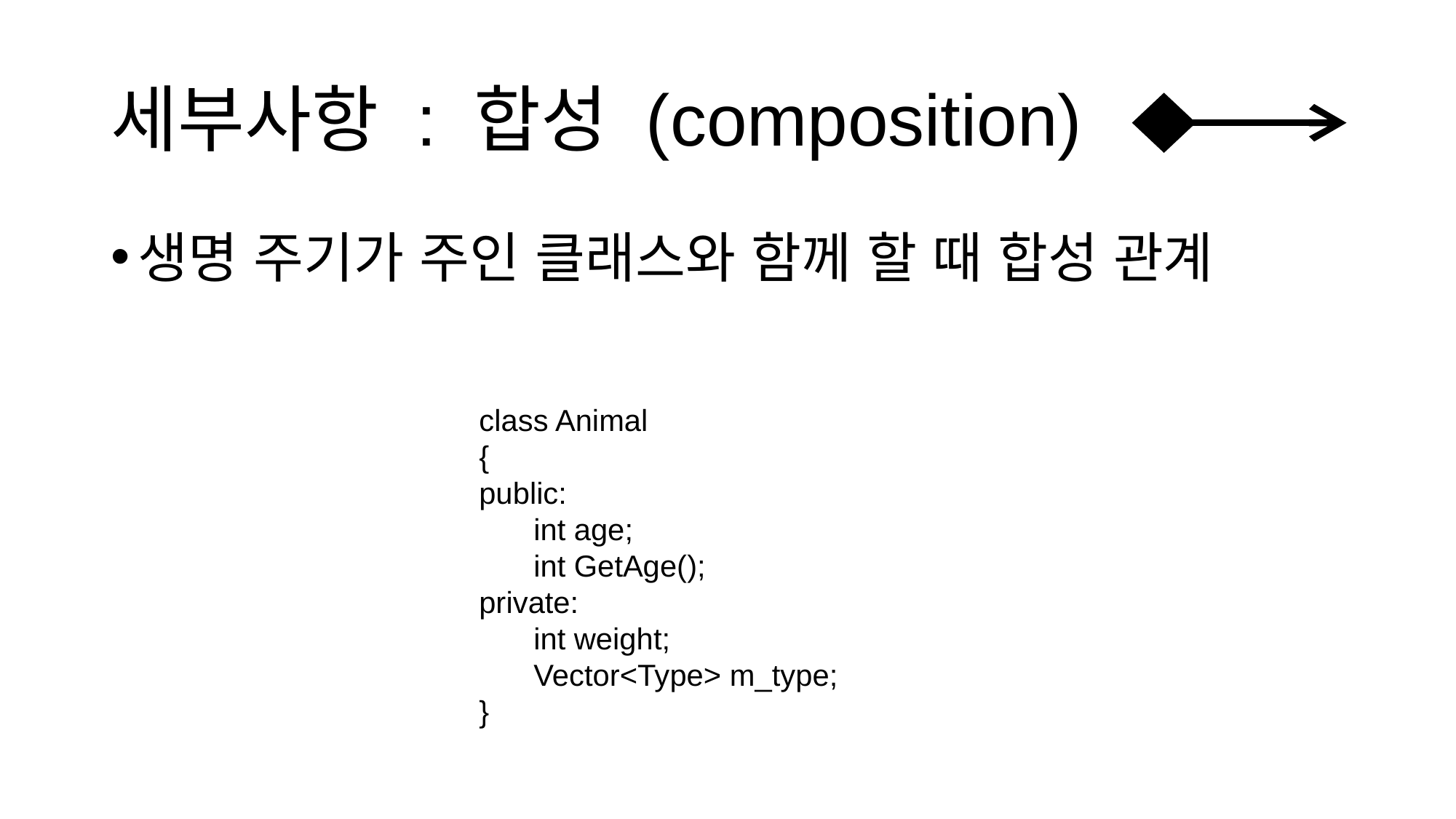

# 세부사항 : 합성 (composition)

생명 주기가 주인 클래스와 함께 할 때 합성 관계
class Animal
{
public:
int age;
int GetAge();
private:
int weight;
Vector<Type> m_type;
}